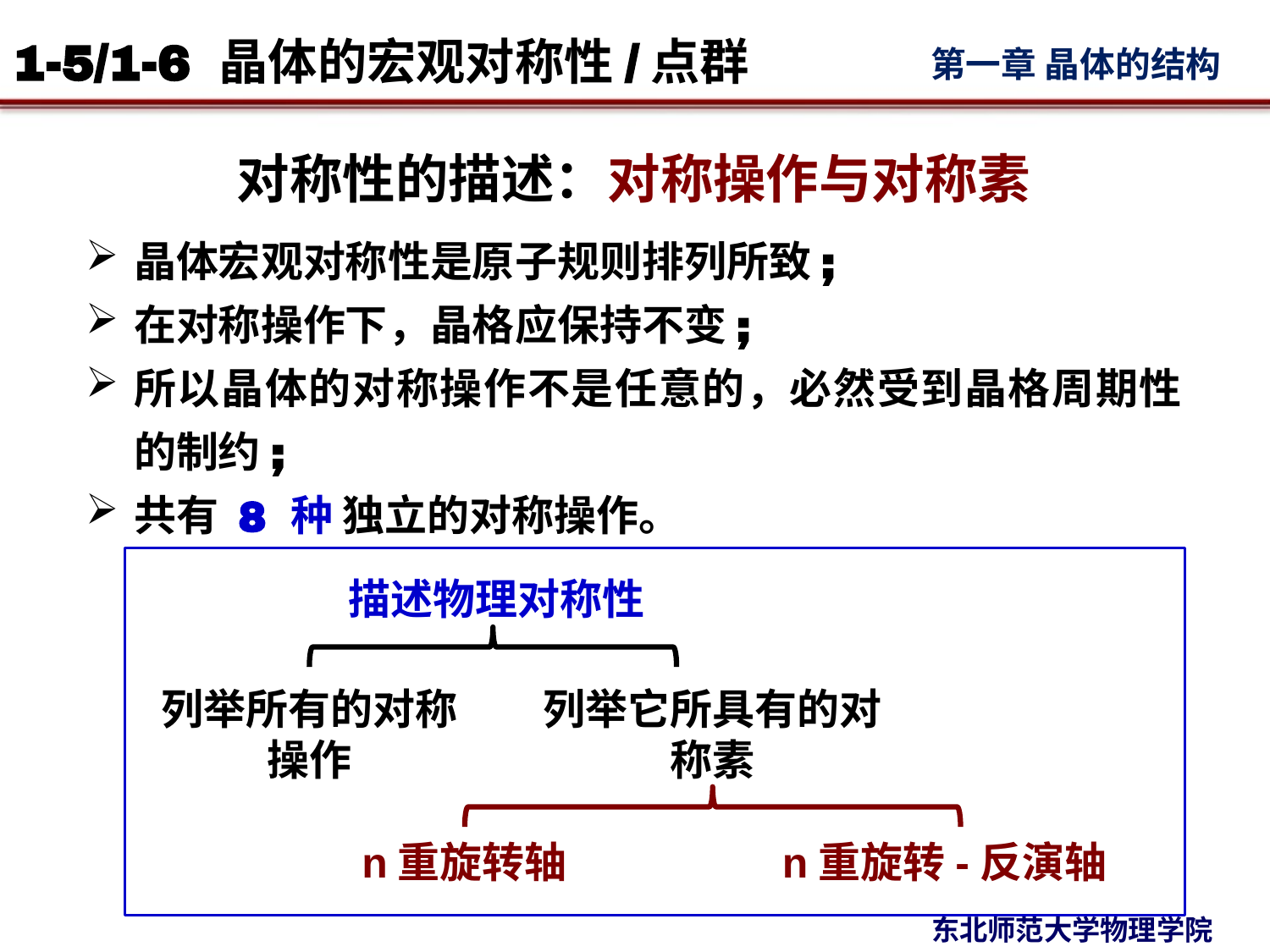

# 对称性的描述：对称操作与对称素
晶体宏观对称性是原子规则排列所致;
在对称操作下，晶格应保持不变;
所以晶体的对称操作不是任意的，必然受到晶格周期性的制约;
共有 8 种 独立的对称操作。

描述物理对称性

列举它所具有的对称素
列举所有的对称操作
n重旋转轴
n重旋转-反演轴